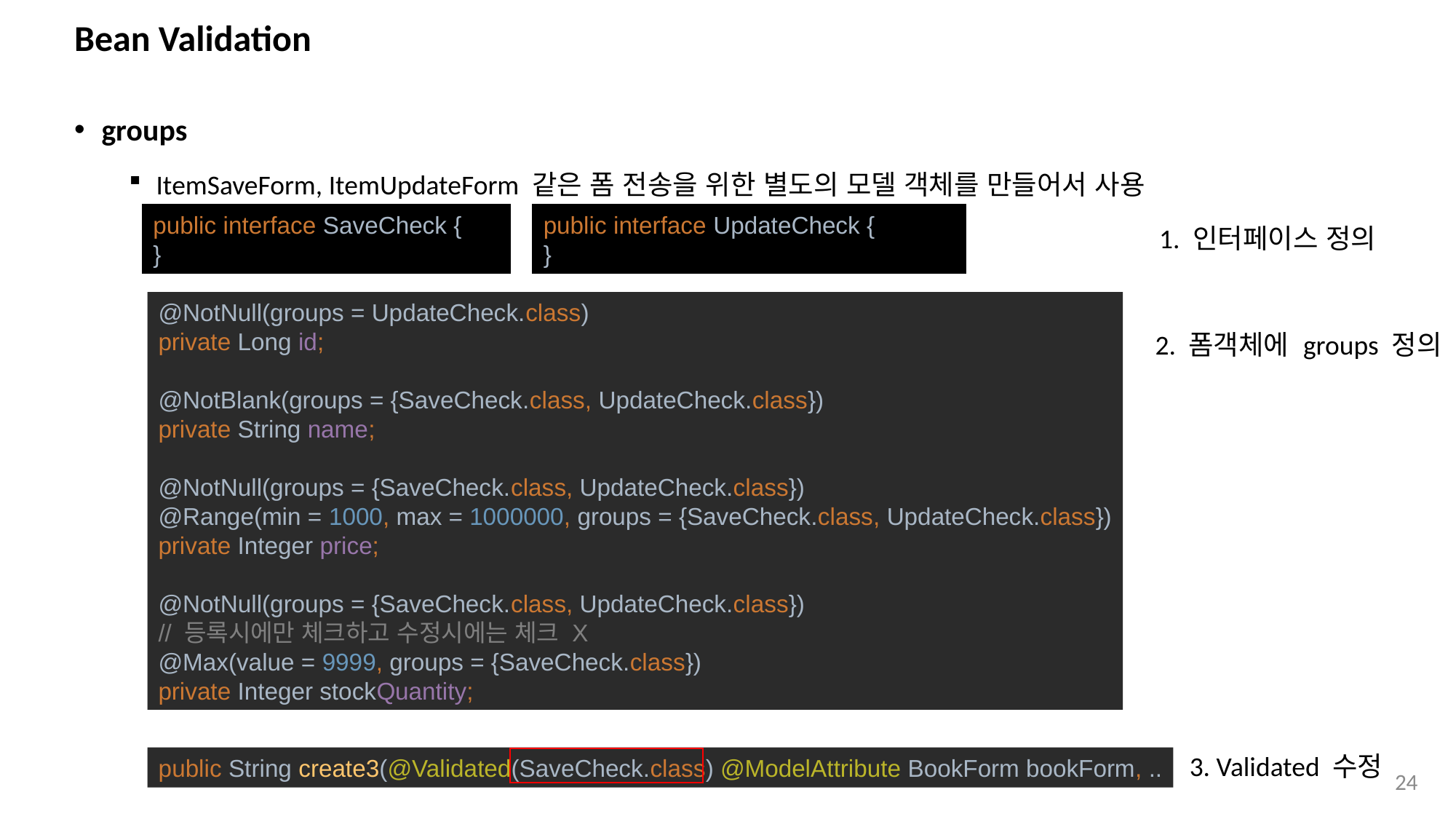

# Bean Validation
groups
ItemSaveForm, ItemUpdateForm 같은 폼 전송을 위한 별도의 모델 객체를 만들어서 사용

public interface SaveCheck {
}
public interface UpdateCheck {
}
1. 인터페이스 정의
@NotNull(groups = UpdateCheck.class)
private Long id;
@NotBlank(groups = {SaveCheck.class, UpdateCheck.class})
private String name;
@NotNull(groups = {SaveCheck.class, UpdateCheck.class})
@Range(min = 1000, max = 1000000, groups = {SaveCheck.class, UpdateCheck.class})
private Integer price;
@NotNull(groups = {SaveCheck.class, UpdateCheck.class})
// 등록시에만 체크하고 수정시에는 체크 X
@Max(value = 9999, groups = {SaveCheck.class})
private Integer stockQuantity;
2. 폼객체에 groups 정의
3. Validated 수정
public String create3(@Validated(SaveCheck.class) @ModelAttribute BookForm bookForm, ..

24